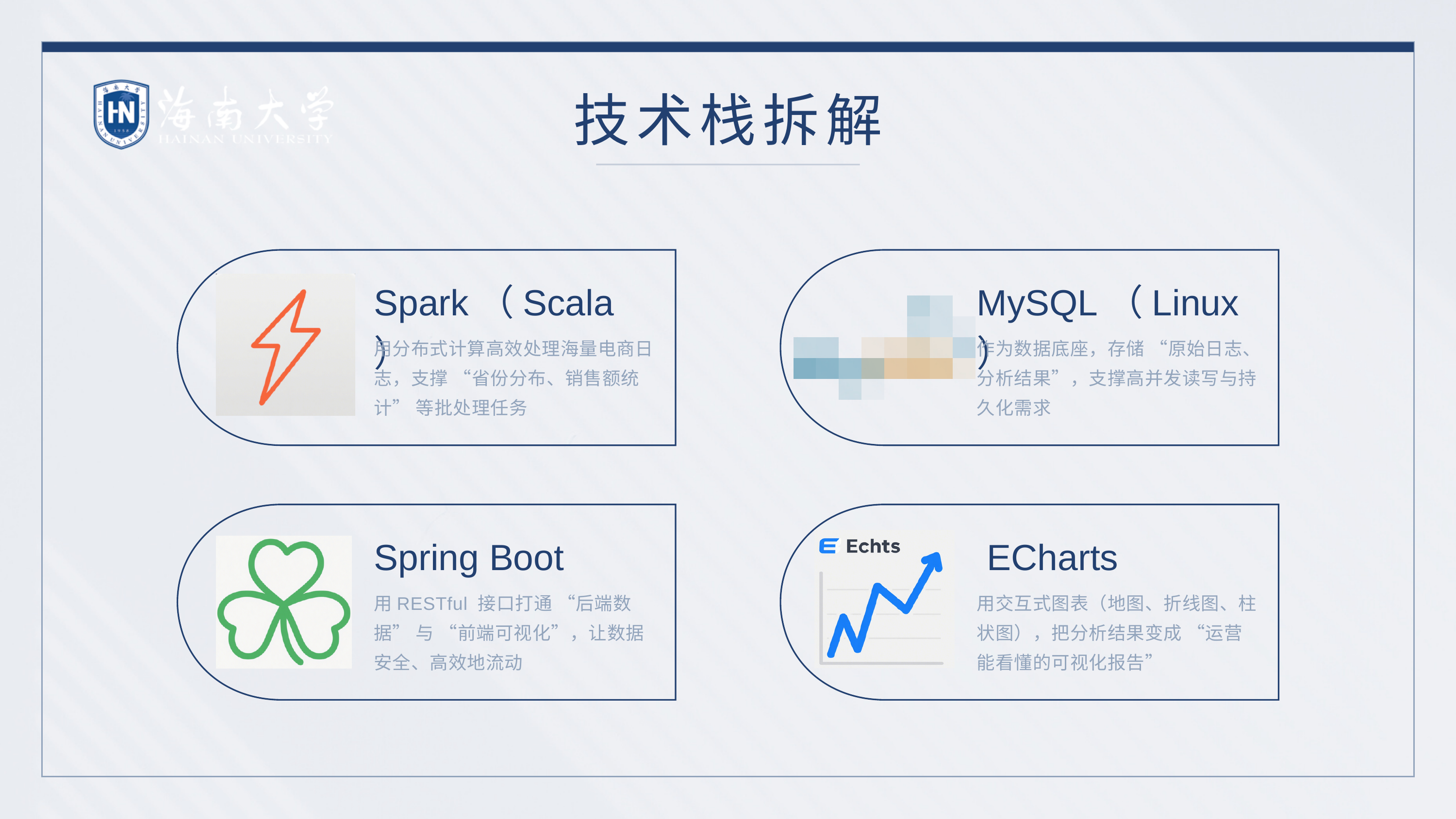

技术栈拆解

Spark（Scala）
MySQL（Linux）

用分布式计算高效处理海量电商日志，支撑 “省份分布、销售额统计” 等批处理任务
作为数据底座，存储 “原始日志、分析结果”，支撑高并发读写与持久化需求

Spring Boot
 ECharts

用RESTful 接口打通 “后端数据” 与 “前端可视化”，让数据安全、高效地流动
用交互式图表（地图、折线图、柱状图），把分析结果变成 “运营能看懂的可视化报告”